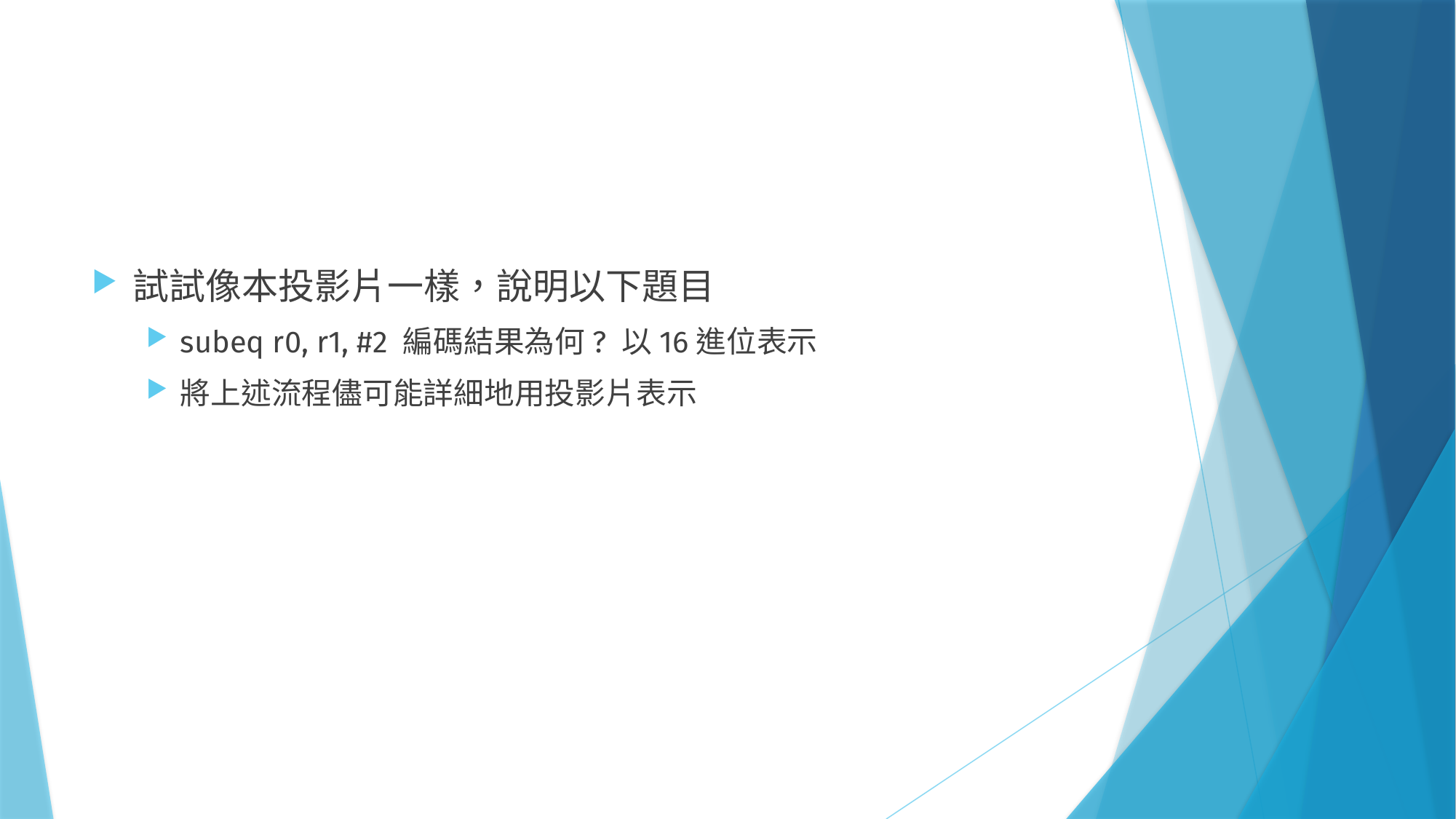

#
試試像本投影片一樣，說明以下題目
subeq r0, r1, #2 編碼結果為何? 以16進位表示
將上述流程儘可能詳細地用投影片表示